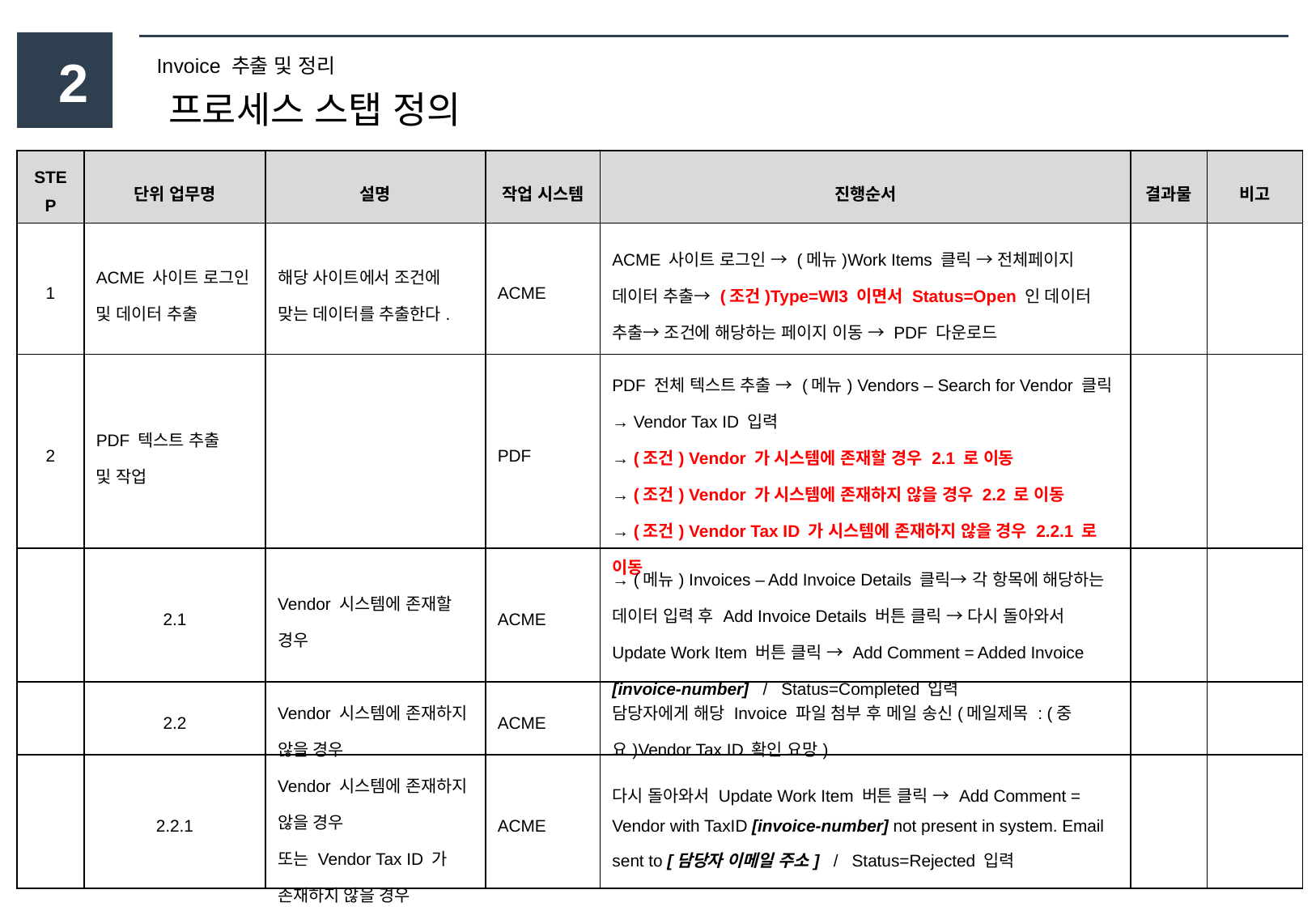

2
Invoice 추출 및 정리
프로세스 스탭 정의
| STEP | 단위 업무명 | 설명 | 작업 시스템 | 진행순서 | 결과물 | 비고 |
| --- | --- | --- | --- | --- | --- | --- |
| 1 | ACME 사이트 로그인 및 데이터 추출 | 해당 사이트에서 조건에 맞는 데이터를 추출한다. | ACME | ACME 사이트 로그인 → (메뉴)Work Items 클릭 → 전체페이지 데이터 추출→ (조건)Type=WI3 이면서 Status=Open 인 데이터 추출→ 조건에 해당하는 페이지 이동 → PDF 다운로드 |  |  |
| 2 | PDF 텍스트 추출 및 작업 |  | PDF | PDF 전체 텍스트 추출 → (메뉴) Vendors – Search for Vendor 클릭 → Vendor Tax ID 입력 → (조건) Vendor 가 시스템에 존재할 경우 2.1 로 이동 → (조건) Vendor 가 시스템에 존재하지 않을 경우 2.2 로 이동 → (조건) Vendor Tax ID 가 시스템에 존재하지 않을 경우 2.2.1 로 이동 |  |  |
|  | 2.1 | Vendor 시스템에 존재할 경우 | ACME | → (메뉴) Invoices – Add Invoice Details 클릭→ 각 항목에 해당하는 데이터 입력 후 Add Invoice Details 버튼 클릭 → 다시 돌아와서 Update Work Item 버튼 클릭 → Add Comment = Added Invoice [invoice-number] / Status=Completed 입력 |  |  |
|  | 2.2 | Vendor 시스템에 존재하지 않을 경우 | ACME | 담당자에게 해당 Invoice 파일 첨부 후 메일 송신(메일제목 : (중요)Vendor Tax ID 확인 요망) |  |  |
|  | 2.2.1 | Vendor 시스템에 존재하지 않을 경우 또는 Vendor Tax ID 가 존재하지 않을 경우 | ACME | 다시 돌아와서 Update Work Item 버튼 클릭 → Add Comment = Vendor with TaxID [invoice-number] not present in system. Email sent to [담당자 이메일 주소] / Status=Rejected 입력 |  |  |